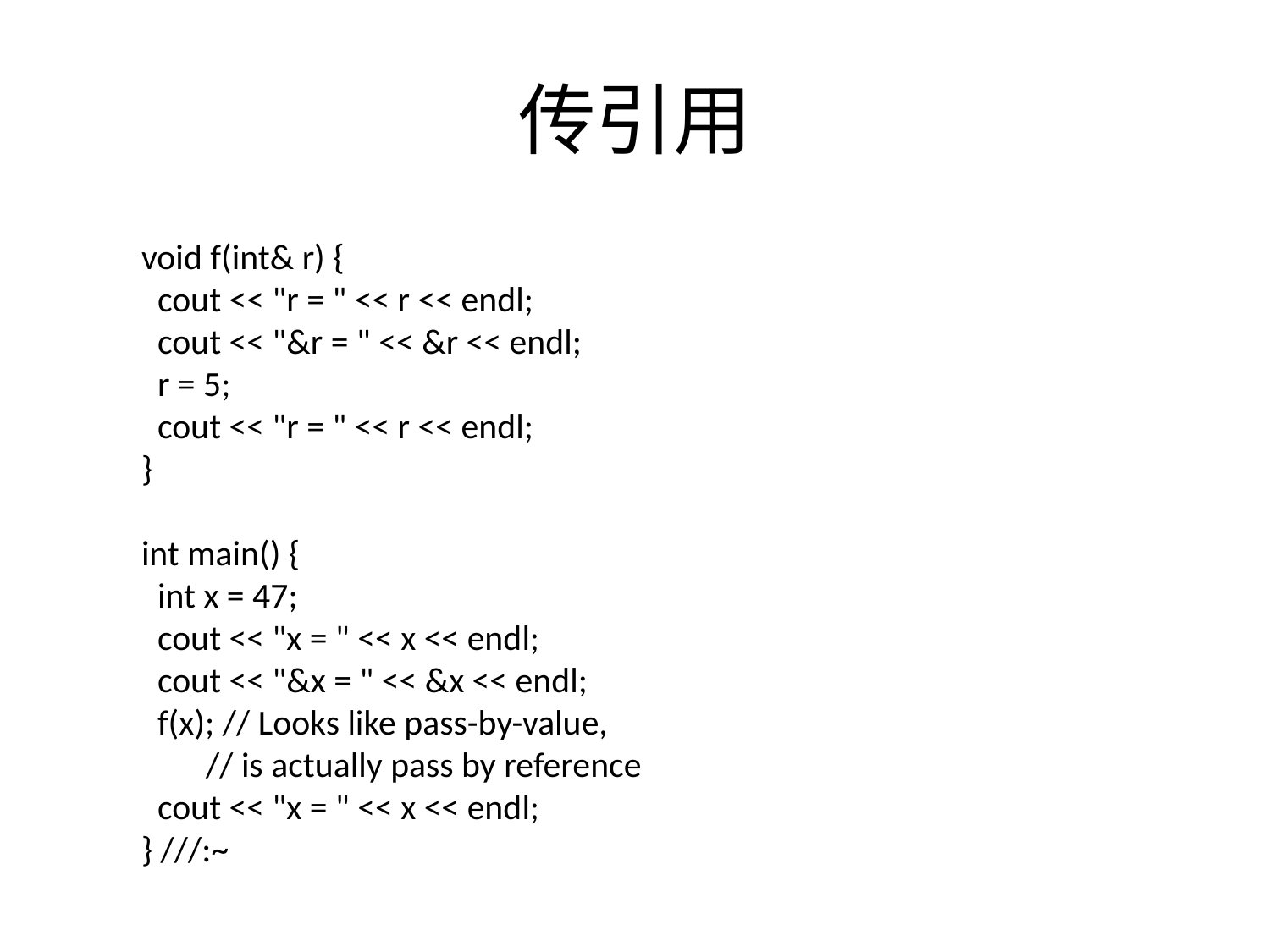

# 传引用
void f(int& r) {
  cout << "r = " << r << endl;
  cout << "&r = " << &r << endl;
  r = 5;
  cout << "r = " << r << endl;
}

int main() {
  int x = 47;
  cout << "x = " << x << endl;
  cout << "&x = " << &x << endl;
  f(x); // Looks like pass-by-value,
        // is actually pass by reference
  cout << "x = " << x << endl;
} ///:~